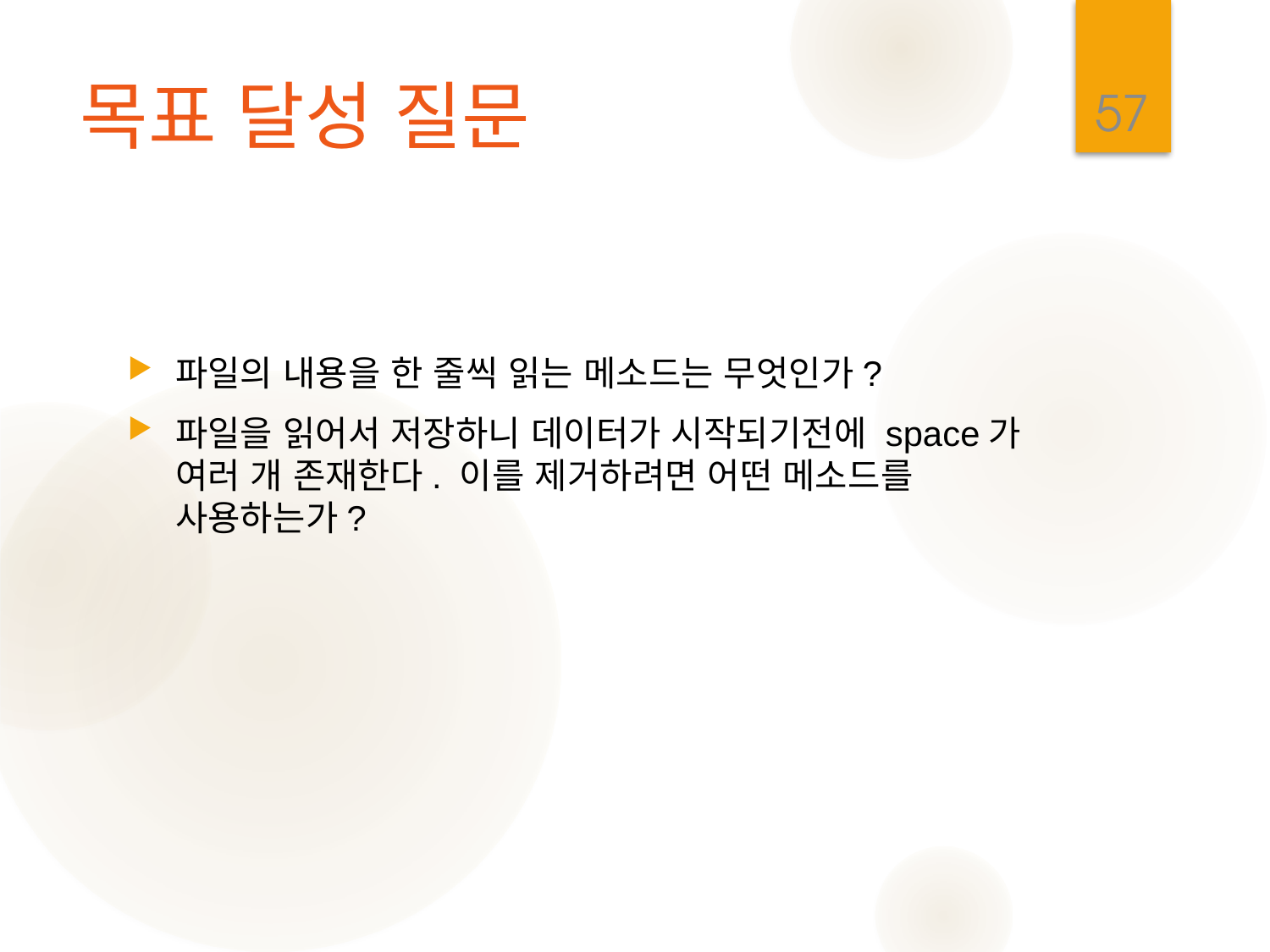

57
# 목표 달성 질문

파일의 내용을 한 줄씩 읽는 메소드는 무엇인가?
파일을 읽어서 저장하니 데이터가 시작되기전에 space가 여러 개 존재한다. 이를 제거하려면 어떤 메소드를 사용하는가?